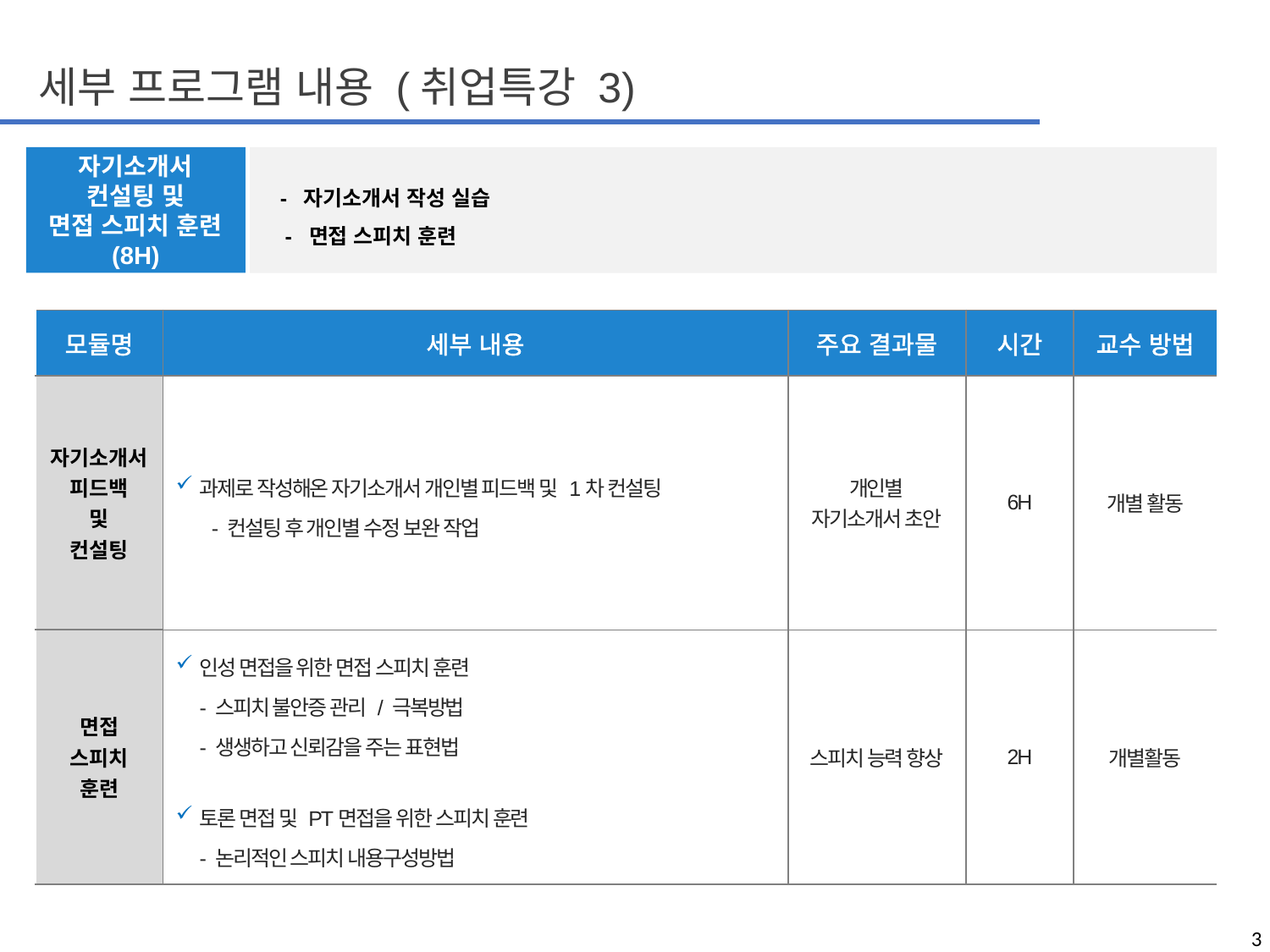

# 세부 프로그램 내용 (취업특강 3)
   -  자기소개서 작성 실습
   -  면접 스피치 훈련
자기소개서
컨설팅 및
면접 스피치 훈련 (8H)
| 모듈명 | 세부 내용 | 주요 결과물 | 시간 | 교수 방법 |
| --- | --- | --- | --- | --- |
| 자기소개서 피드백 및 컨설팅 | 과제로 작성해온 자기소개서 개인별 피드백 및 1차 컨설팅 - 컨설팅 후 개인별 수정 보완 작업 | 개인별 자기소개서 초안 | 6H | 개별 활동 |
| 면접 스피치 훈련 | 인성 면접을 위한 면접 스피치 훈련 - 스피치 불안증 관리 / 극복방법 - 생생하고 신뢰감을 주는 표현법 토론 면접 및 PT면접을 위한 스피치 훈련 - 논리적인 스피치 내용구성방법 | 스피치 능력 향상 | 2H | 개별활동 |